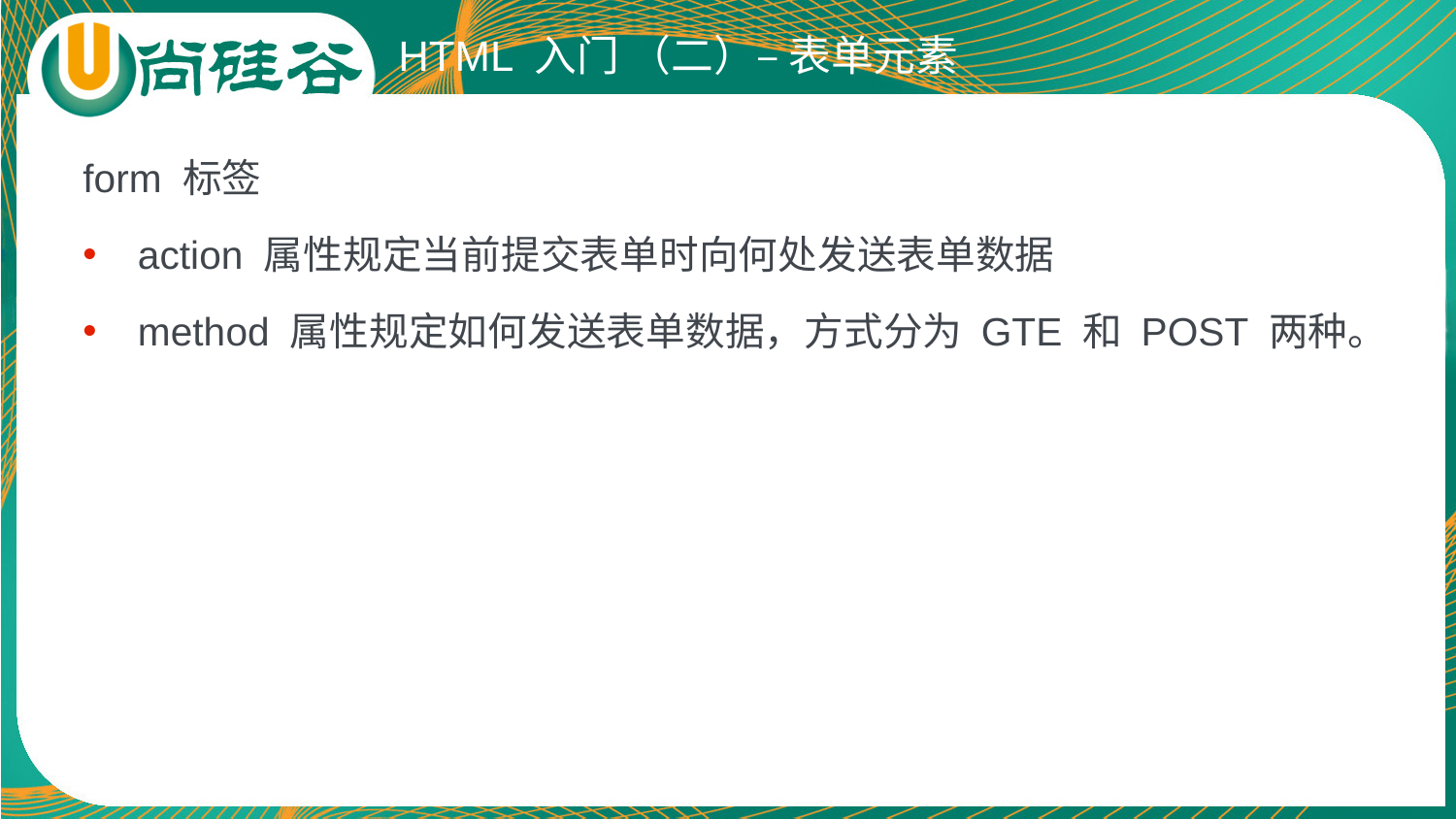

# HTML 入门 （二）– 表单元素
form 标签
action 属性规定当前提交表单时向何处发送表单数据
method 属性规定如何发送表单数据，方式分为 GTE 和 POST 两种。